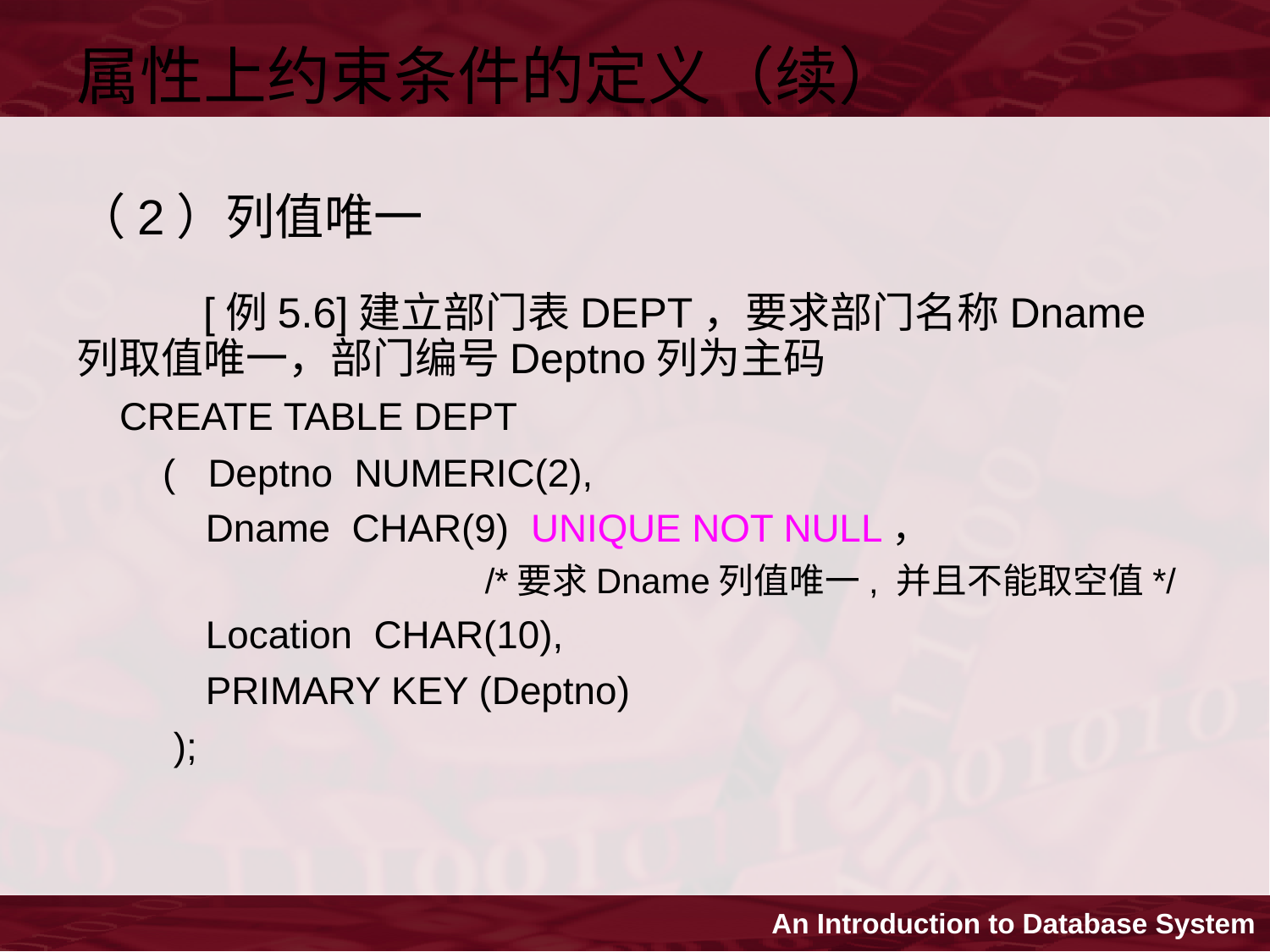

属性上约束条件的定义（续）
（2）列值唯一

	[例5.6]建立部门表DEPT，要求部门名称Dname列取值唯一，部门编号Deptno列为主码
    CREATE TABLE DEPT
        (   Deptno  NUMERIC(2),
            Dname  CHAR(9)  UNIQUE NOT NULL，
                                          /*要求Dname列值唯一, 并且不能取空值*/
            Location  CHAR(10),
            PRIMARY KEY (Deptno)
         );